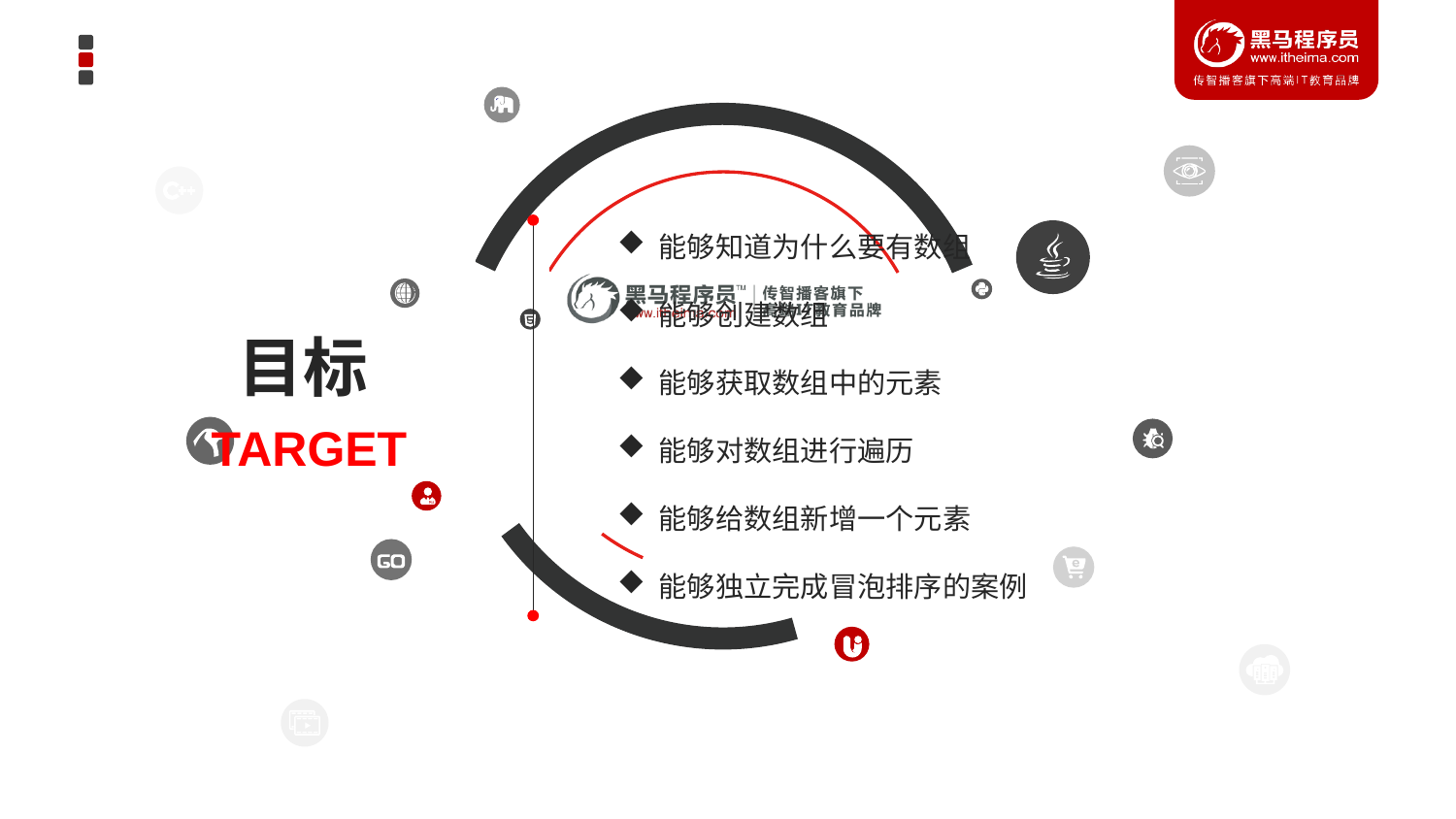

能够知道为什么要有数组
 能够创建数组
 能够获取数组中的元素
 能够对数组进行遍历
 能够给数组新增一个元素
 能够独立完成冒泡排序的案例

目标
TARGET